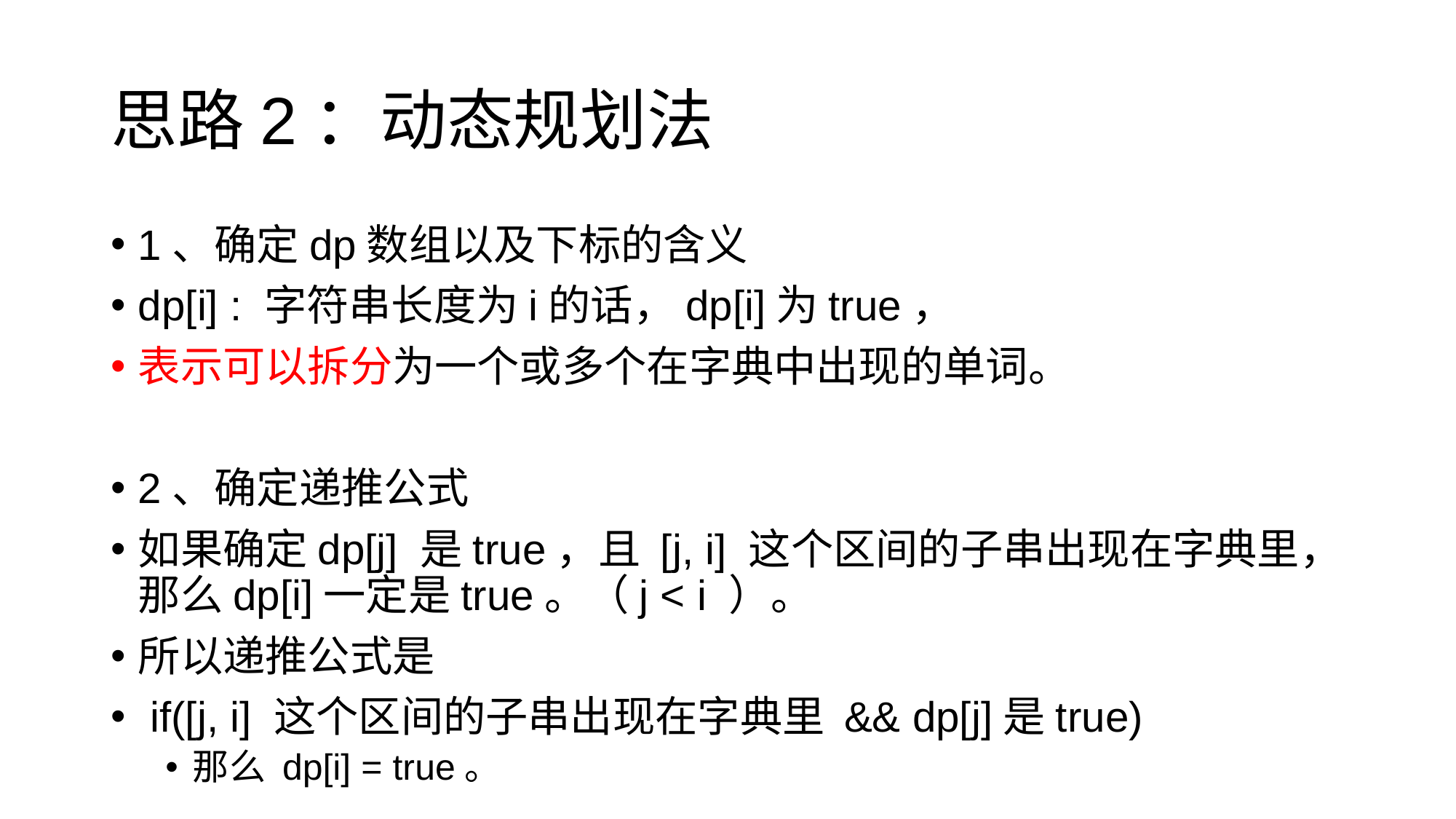

# 思路2：动态规划法
1、确定dp数组以及下标的含义
dp[i] : 字符串长度为i的话，dp[i]为true，
表示可以拆分为一个或多个在字典中出现的单词。

2、确定递推公式
如果确定dp[j] 是true，且 [j, i] 这个区间的子串出现在字典里，那么dp[i]一定是true。（j < i ）。
所以递推公式是
 if([j, i] 这个区间的子串出现在字典里 && dp[j]是true)
那么 dp[i] = true。